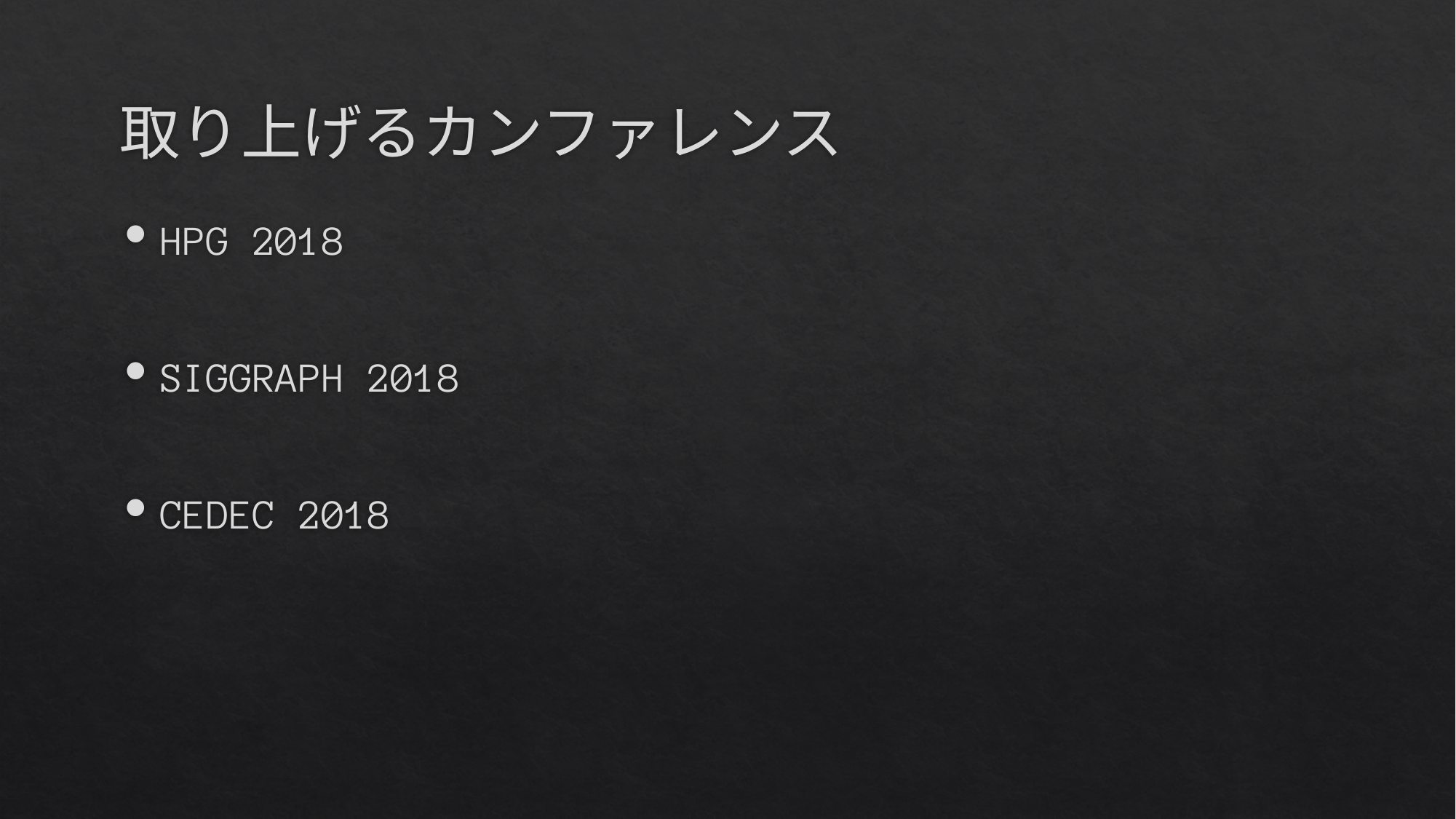

# 取り上げるカンファレンス
HPG 2018

SIGGRAPH 2018

CEDEC 2018